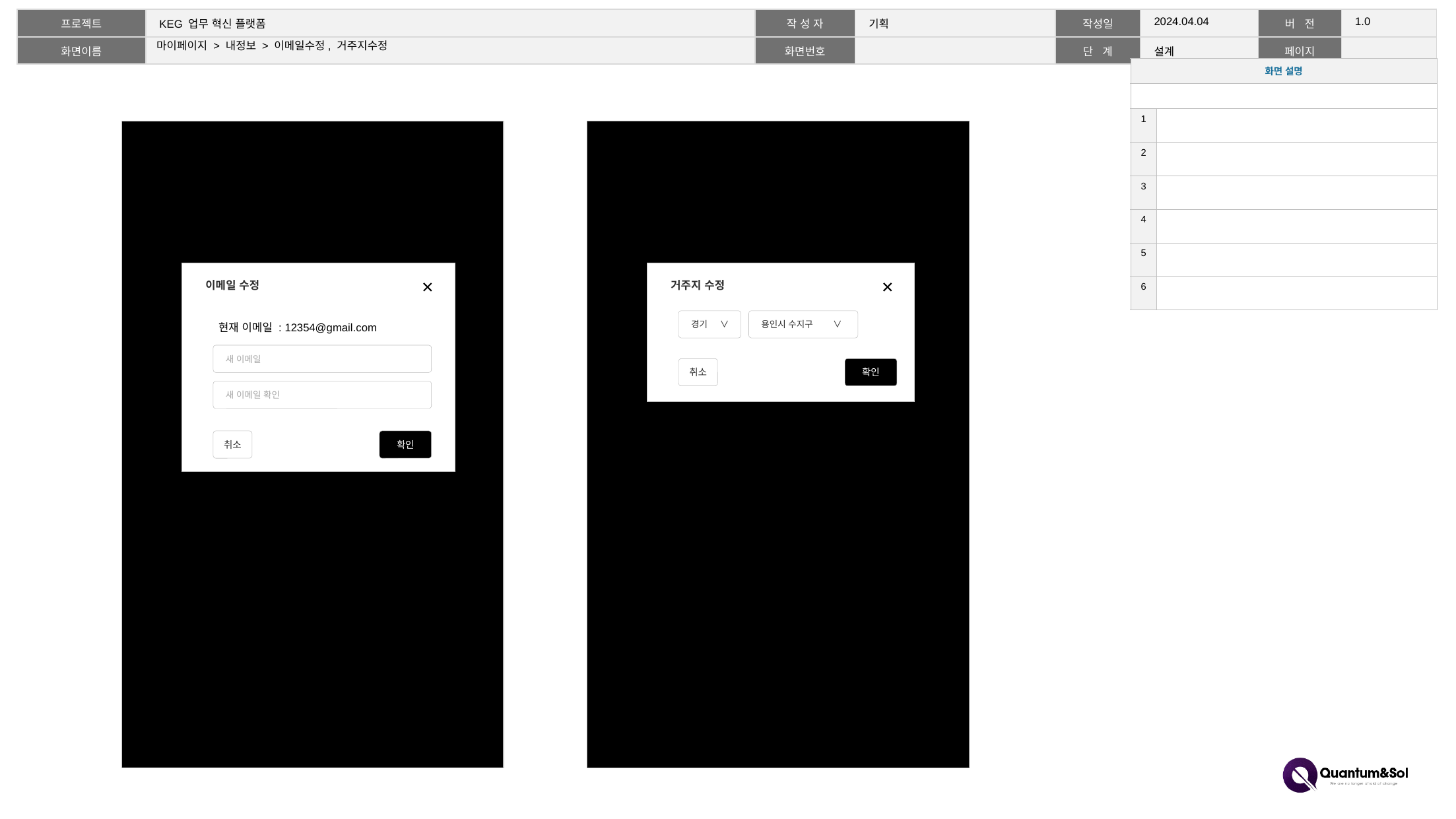

# 마이페이지 > 내정보 > 이메일수정, 거주지수정
| 화면 설명 |  |
| --- | --- |
|  |  |
| 1 |  |
| 2 |  |
| 3 |  |
| 4 |  |
| 5 |  |
| 6 |  |
이메일 수정
거주지 수정
경기     ∨
용인시 수지구        ∨
현재 이메일 : 12354@gmail.com
새 이메일
취소
확인
새 이메일 확인
취소
확인